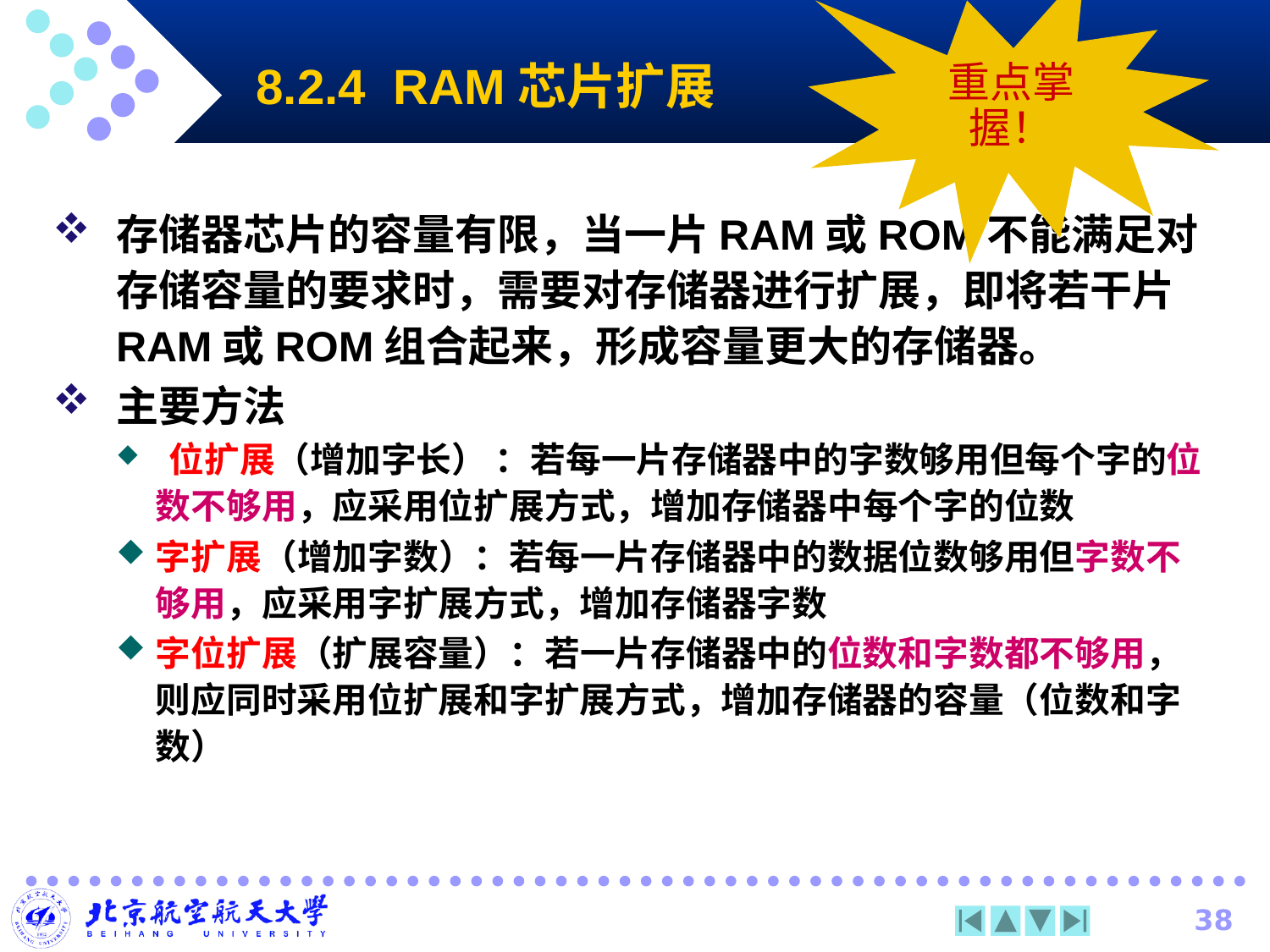

重点掌握！
# 8.2.4  RAM芯片扩展
存储器芯片的容量有限，当一片RAM或ROM不能满足对存储容量的要求时，需要对存储器进行扩展，即将若干片RAM或ROM组合起来，形成容量更大的存储器。
主要方法
 位扩展（增加字长） ：若每一片存储器中的字数够用但每个字的位数不够用，应采用位扩展方式，增加存储器中每个字的位数
字扩展（增加字数）：若每一片存储器中的数据位数够用但字数不够用，应采用字扩展方式，增加存储器字数
字位扩展（扩展容量）：若一片存储器中的位数和字数都不够用，则应同时采用位扩展和字扩展方式，增加存储器的容量（位数和字数）
38